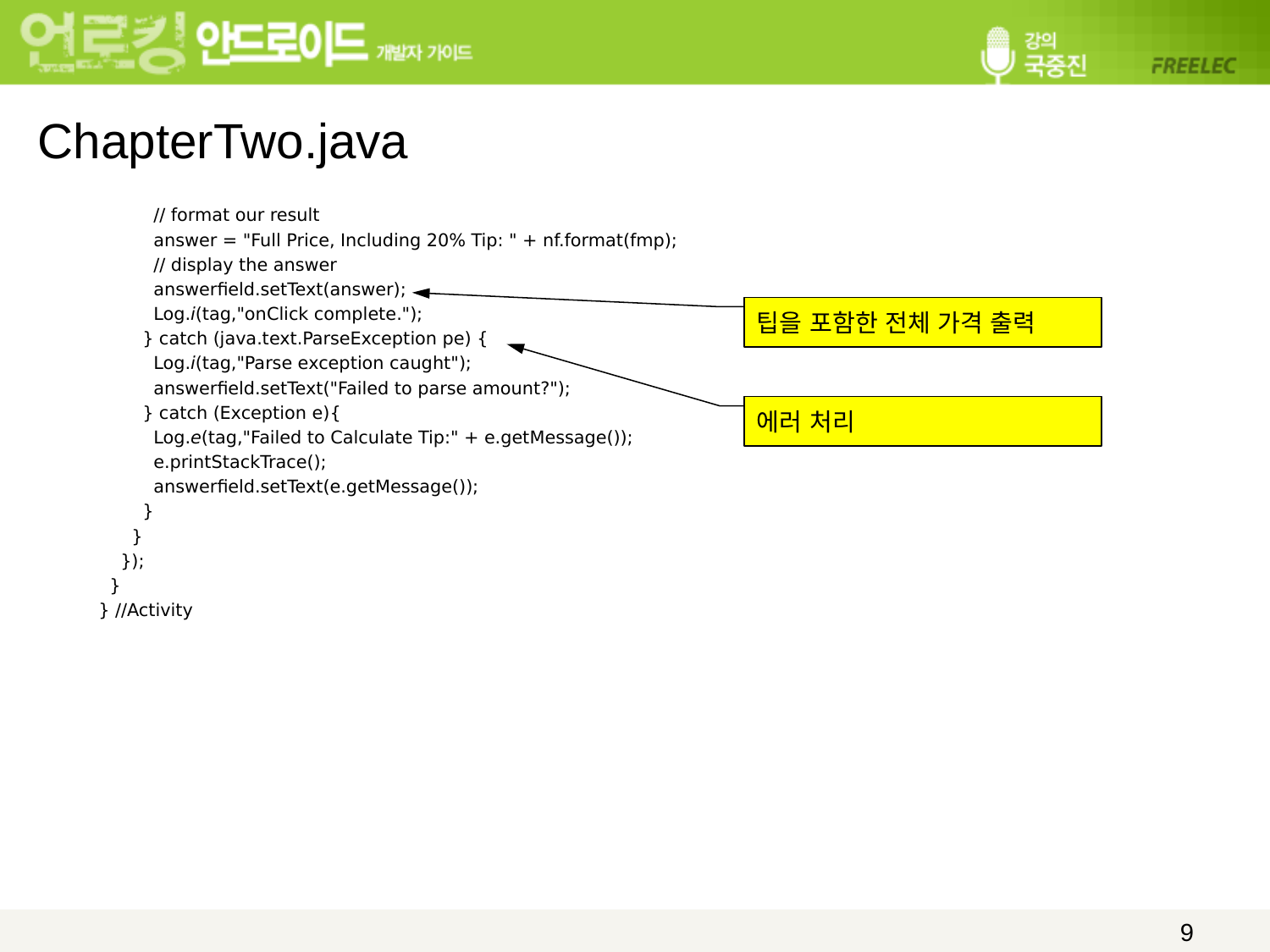

# ChapterTwo.java
          // format our result
          answer = "Full Price, Including 20% Tip: " + nf.format(fmp);
          // display the answer
          answerfield.setText(answer);
          Log.i(tag,"onClick complete.");
        } catch (java.text.ParseException pe) {
          Log.i(tag,"Parse exception caught");
          answerfield.setText("Failed to parse amount?");
        } catch (Exception e){
          Log.e(tag,"Failed to Calculate Tip:" + e.getMessage());
          e.printStackTrace();
          answerfield.setText(e.getMessage());
        }
      }
    });
  }
} //Activity

팁을 포함한 전체 가격 출력
에러 처리
9